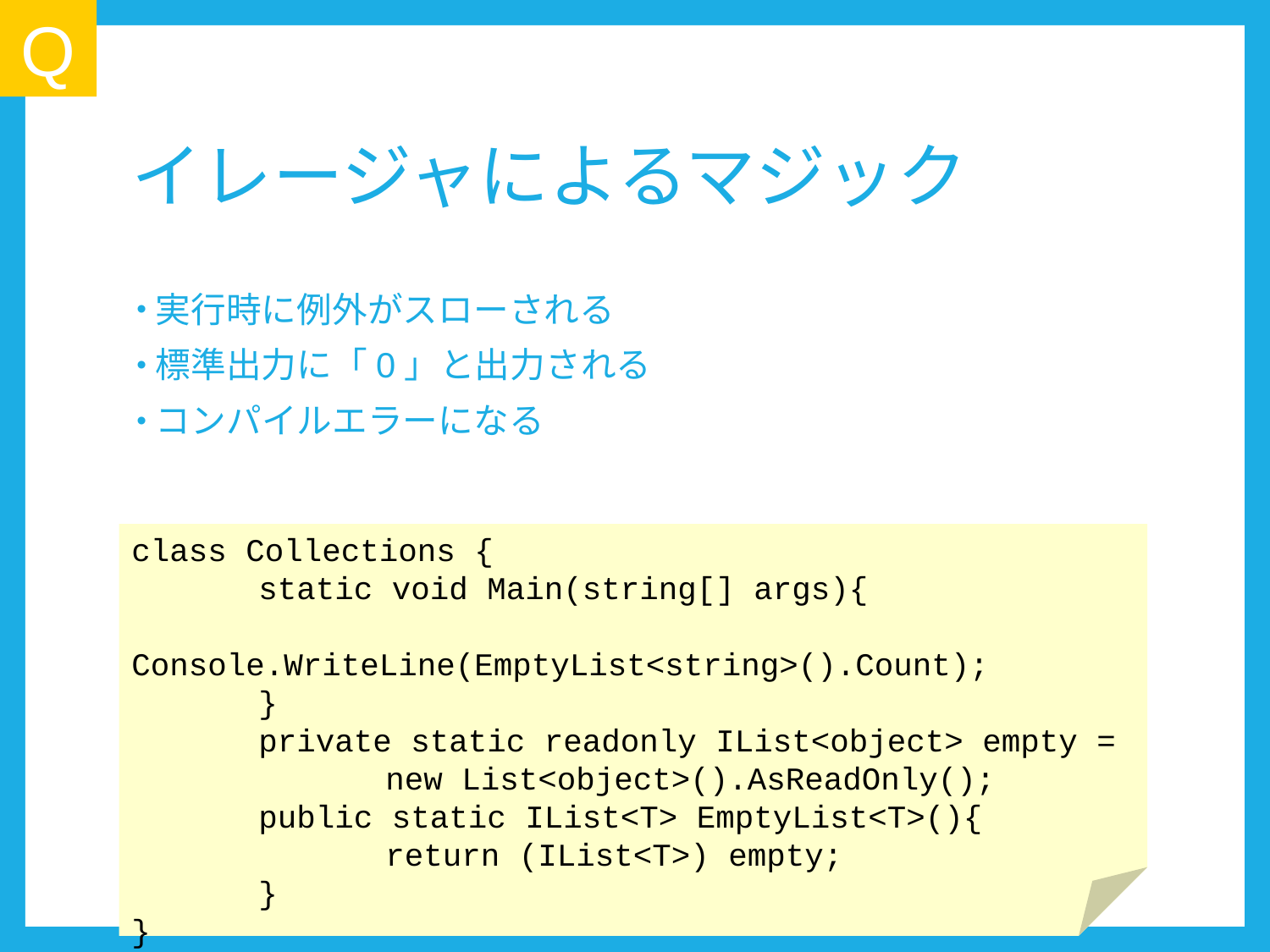

Q
# イレージャによるマジック
実行時に例外がスローされる
標準出力に「0」と出力される
コンパイルエラーになる
class Collections {
	static void Main(string[] args){
		Console.WriteLine(EmptyList<string>().Count);
	}
	private static readonly IList<object> empty =
		new List<object>().AsReadOnly();
	public static IList<T> EmptyList<T>(){
		return (IList<T>) empty;
	}
}